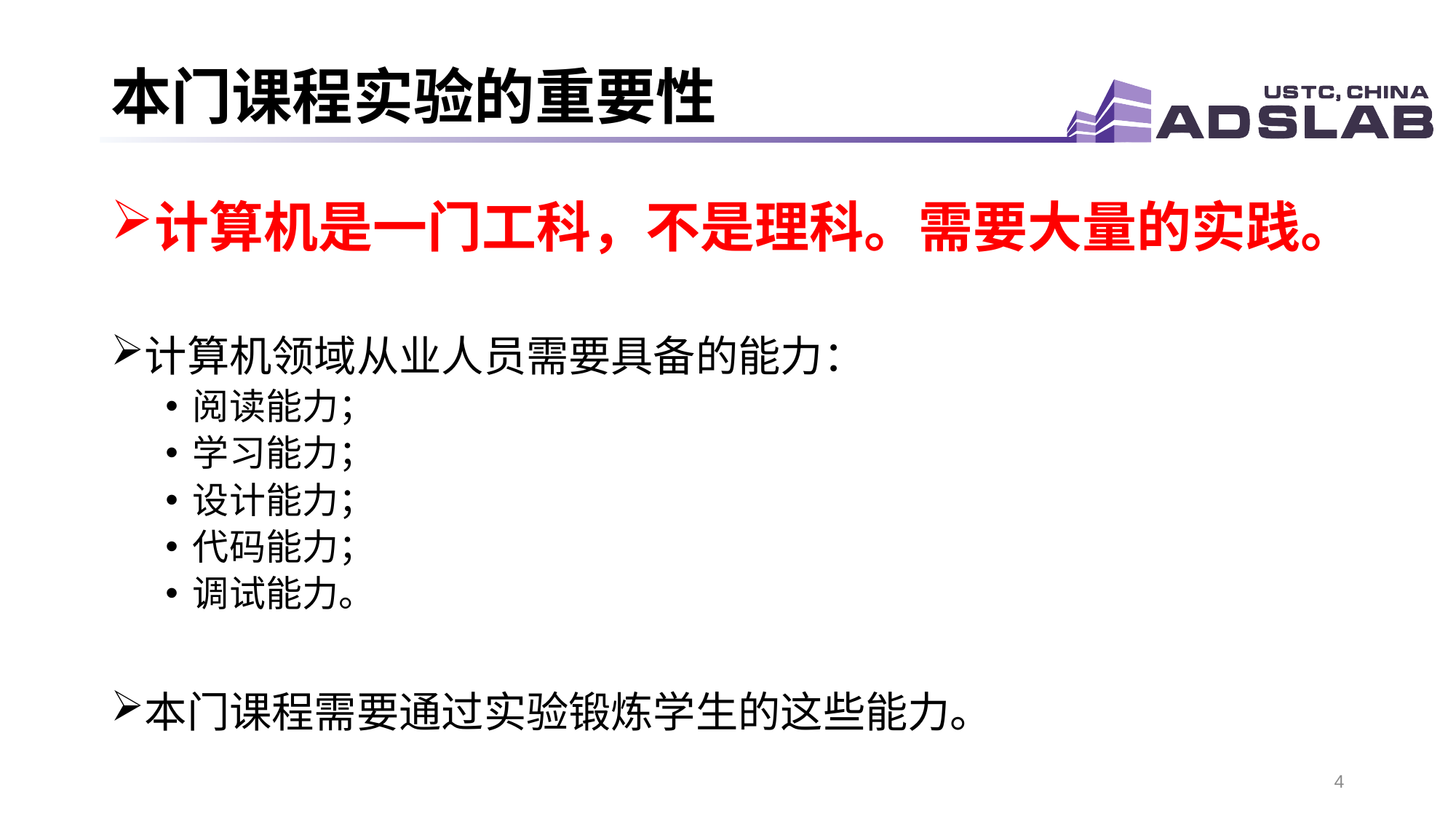

# 本门课程实验的重要性
计算机是一门工科，不是理科。需要大量的实践。

计算机领域从业人员需要具备的能力：
阅读能力；
学习能力；
设计能力；
代码能力；
调试能力。

本门课程需要通过实验锻炼学生的这些能力。
4